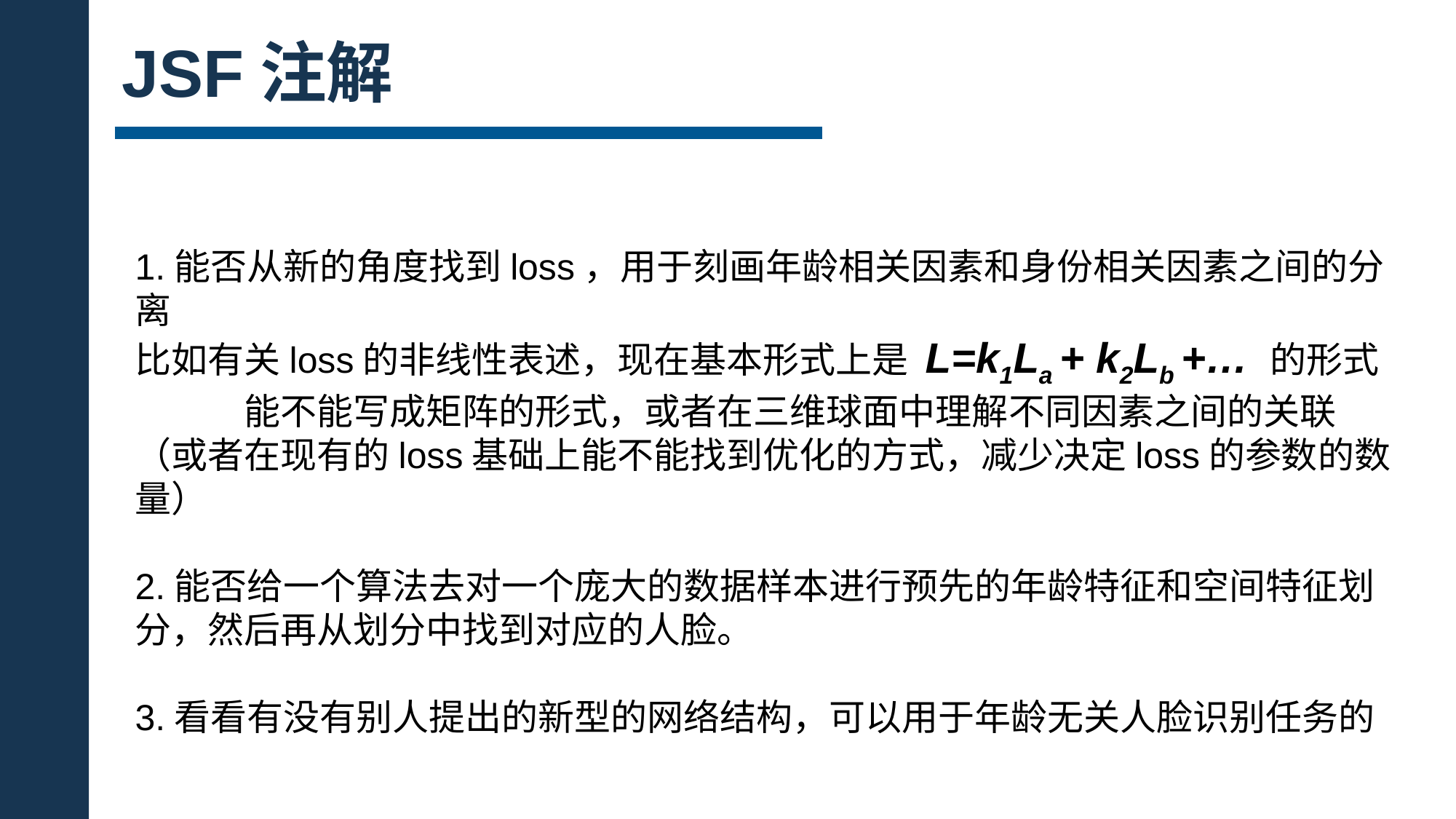

JSF注解
1.能否从新的角度找到loss，用于刻画年龄相关因素和身份相关因素之间的分离
比如有关loss的非线性表述，现在基本形式上是 L=k1La + k2Lb +… 的形式
	能不能写成矩阵的形式，或者在三维球面中理解不同因素之间的关联
（或者在现有的loss基础上能不能找到优化的方式，减少决定loss的参数的数量）

2.能否给一个算法去对一个庞大的数据样本进行预先的年龄特征和空间特征划分，然后再从划分中找到对应的人脸。

3.看看有没有别人提出的新型的网络结构，可以用于年龄无关人脸识别任务的